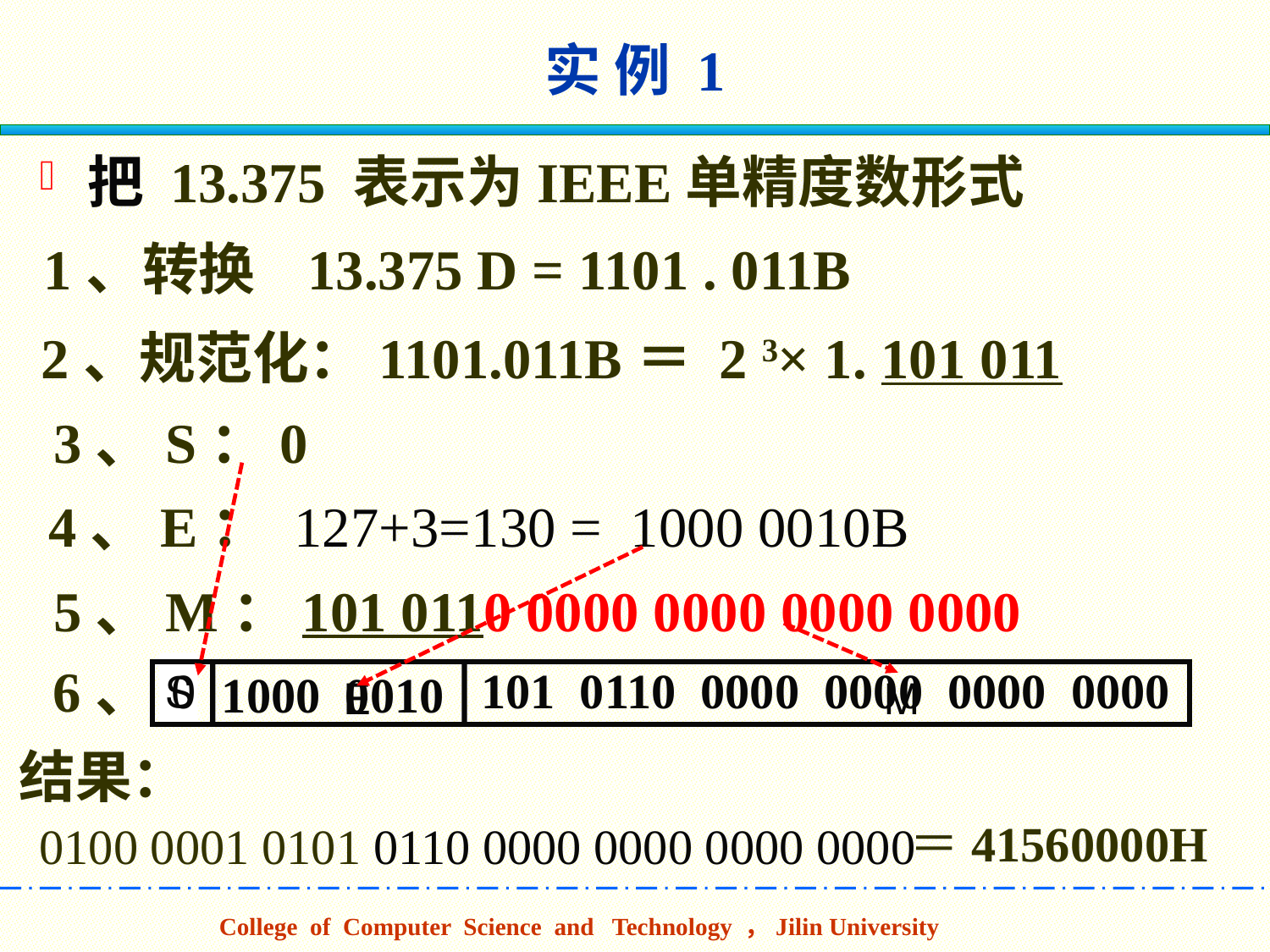

# 实 例 1
把 13.375 表示为IEEE单精度数形式
1、转换   13.375 D = 1101 . 011B
2、规范化：1101.011B＝ 2 3× 1. 101 011
3、S：0
4、E： 127+3=130 =  1000 0010B
5、M：101 0110 0000 0000 0000 0000
6、
0
101  0110  0000  0000  0000  0000
1000  0010
S

E
M
结果：
＝41560000H
0100 0001 0101 0110 0000 0000 0000 0000